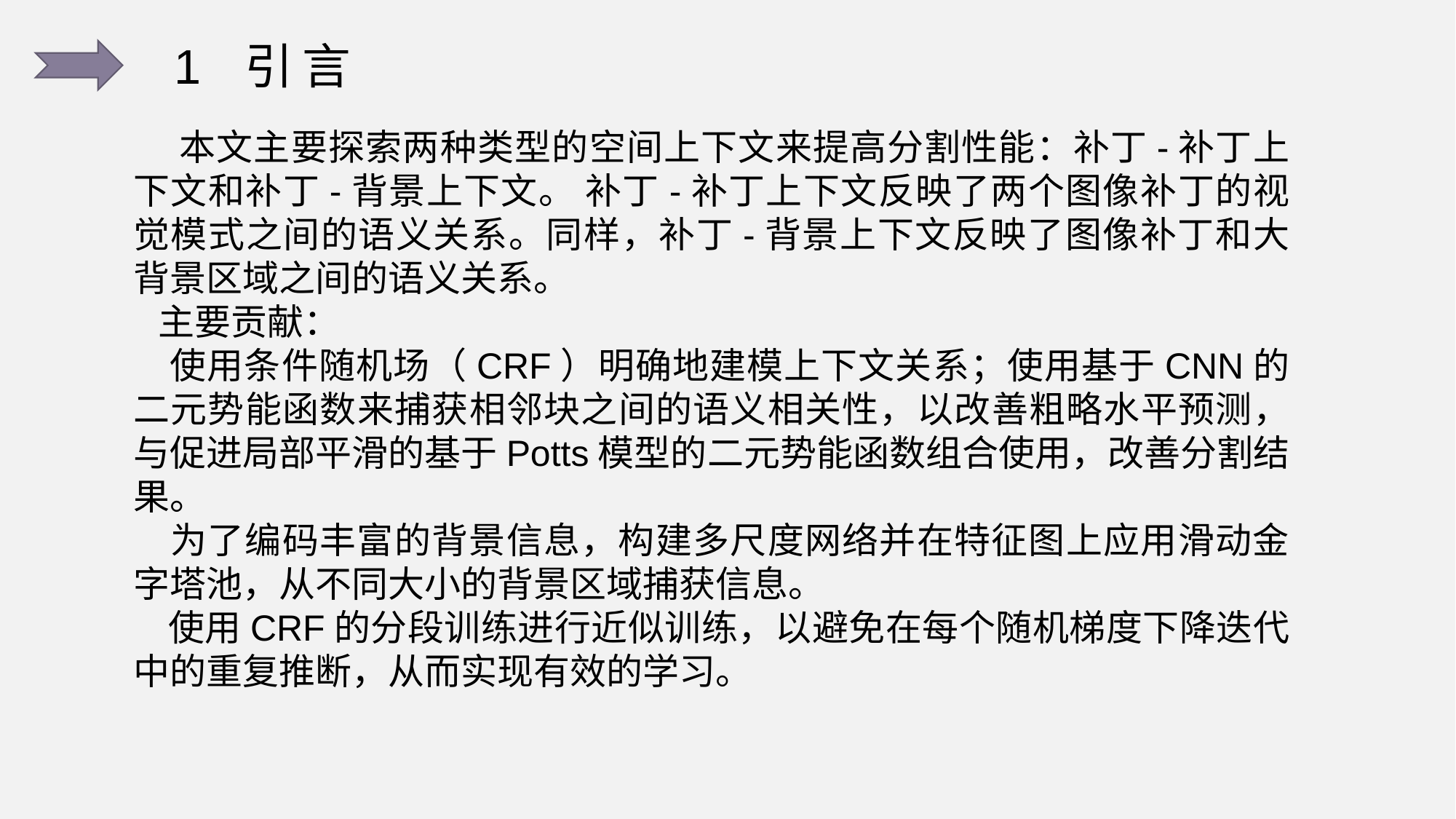

1 引言

    本文主要探索两种类型的空间上下文来提高分割性能：补丁-补丁上下文和补丁-背景上下文。 补丁-补丁上下文反映了两个图像补丁的视觉模式之间的语义关系。同样，补丁-背景上下文反映了图像补丁和大背景区域之间的语义关系。
  主要贡献：
   使用条件随机场（CRF）明确地建模上下文关系；使用基于CNN的二元势能函数来捕获相邻块之间的语义相关性，以改善粗略水平预测，与促进局部平滑的基于Potts模型的二元势能函数组合使用，改善分割结果。
   为了编码丰富的背景信息，构建多尺度网络并在特征图上应用滑动金字塔池，从不同大小的背景区域捕获信息。
   使用CRF的分段训练进行近似训练，以避免在每个随机梯度下降迭代中的重复推断，从而实现有效的学习。